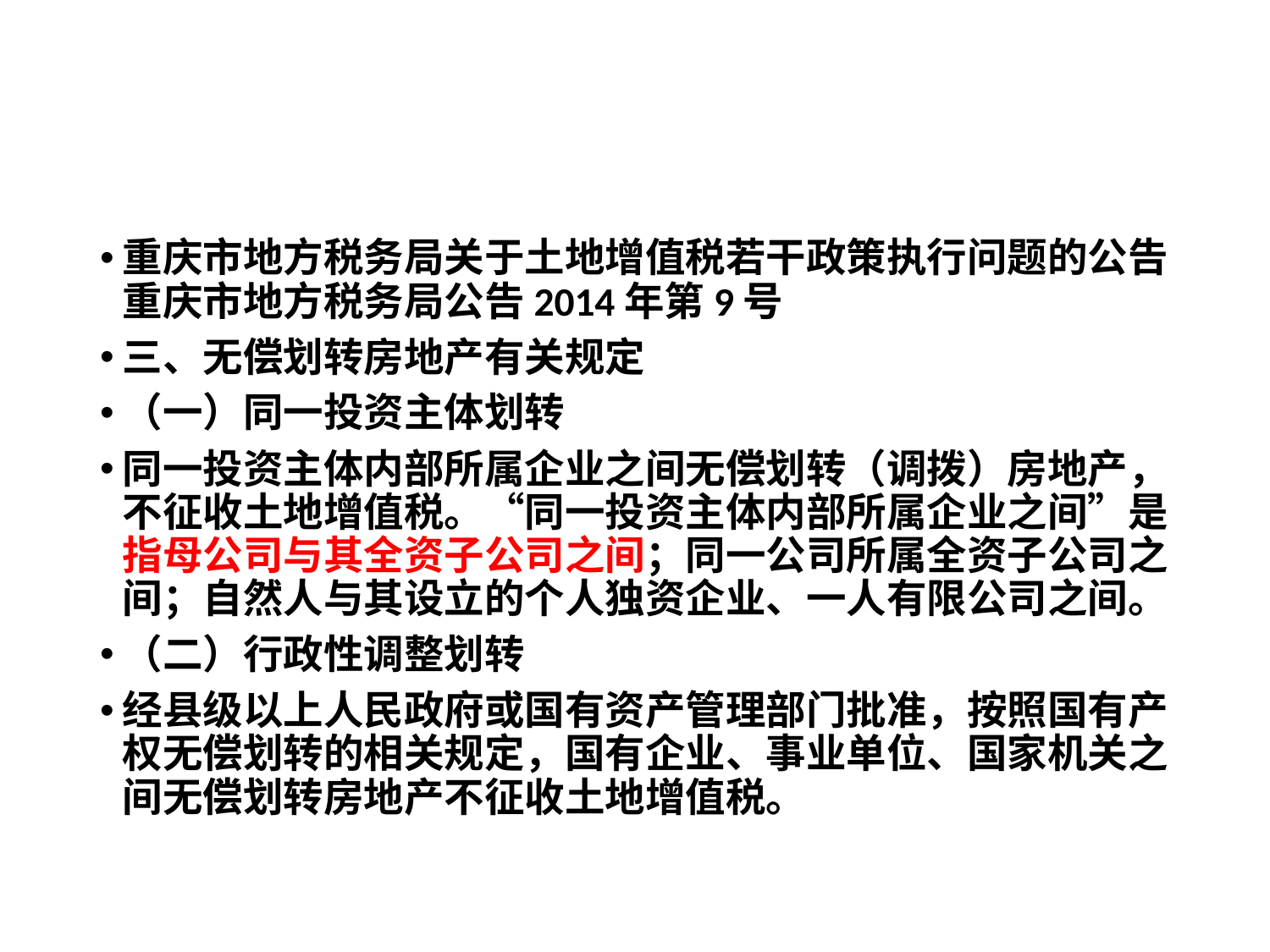

#
重庆市地方税务局关于土地增值税若干政策执行问题的公告重庆市地方税务局公告2014年第9号
三、无偿划转房地产有关规定
（一）同一投资主体划转
同一投资主体内部所属企业之间无偿划转（调拨）房地产，不征收土地增值税。“同一投资主体内部所属企业之间”是指母公司与其全资子公司之间；同一公司所属全资子公司之间；自然人与其设立的个人独资企业、一人有限公司之间。
（二）行政性调整划转
经县级以上人民政府或国有资产管理部门批准，按照国有产权无偿划转的相关规定，国有企业、事业单位、国家机关之间无偿划转房地产不征收土地增值税。